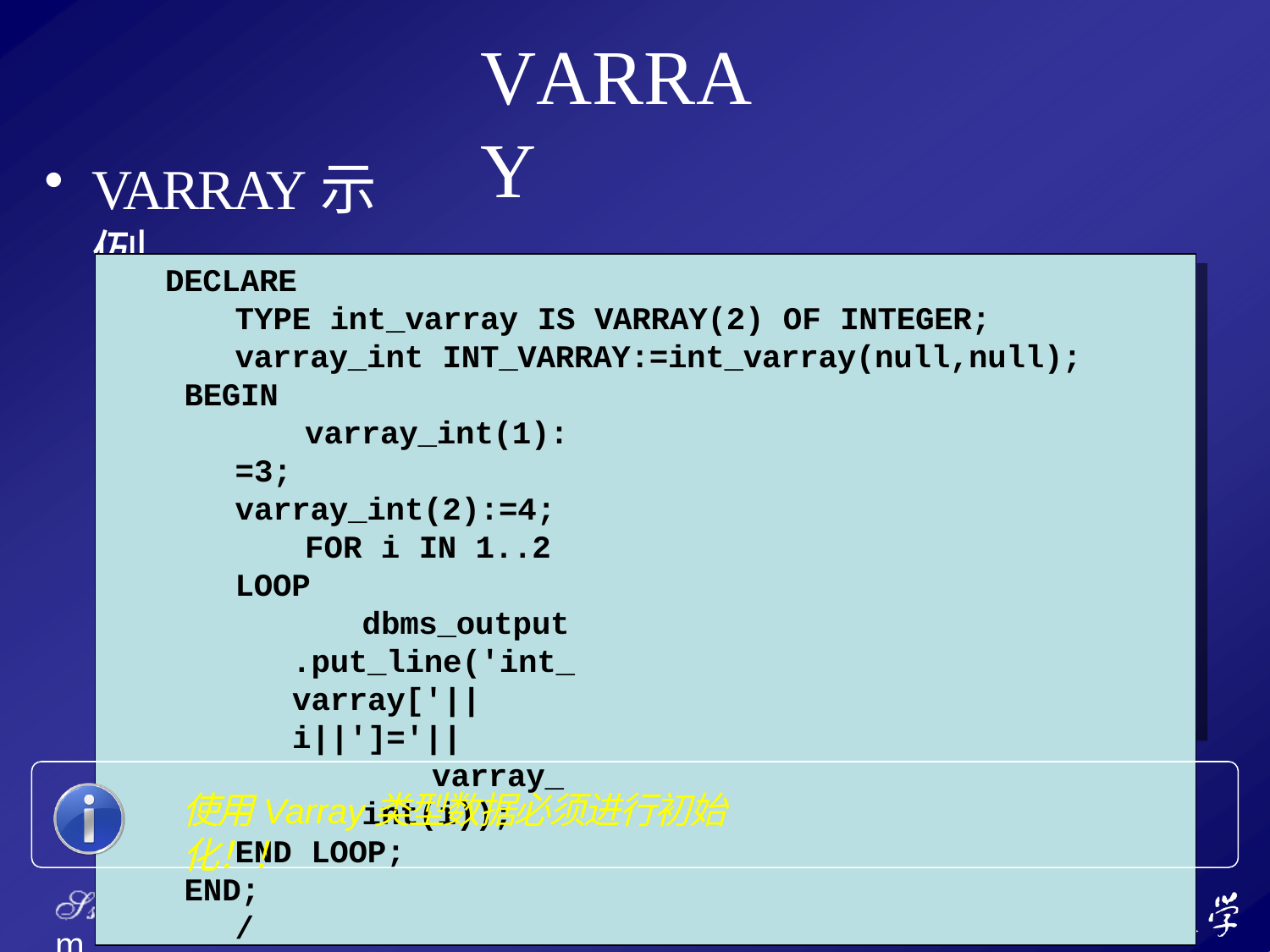

# VARRAY
VARRAY示例
DECLARE
TYPE int_varray IS VARRAY(2) OF INTEGER;
varray_int INT_VARRAY:=int_varray(null,null);  BEGIN
varray_int(1):=3;  varray_int(2):=4;
FOR i IN 1..2 LOOP
dbms_output.put_line('int_varray['||i||']='||
varray_int(i));
END LOOP;  END;
/

使用Varray类型数据必须进行初始化！！

Ssm